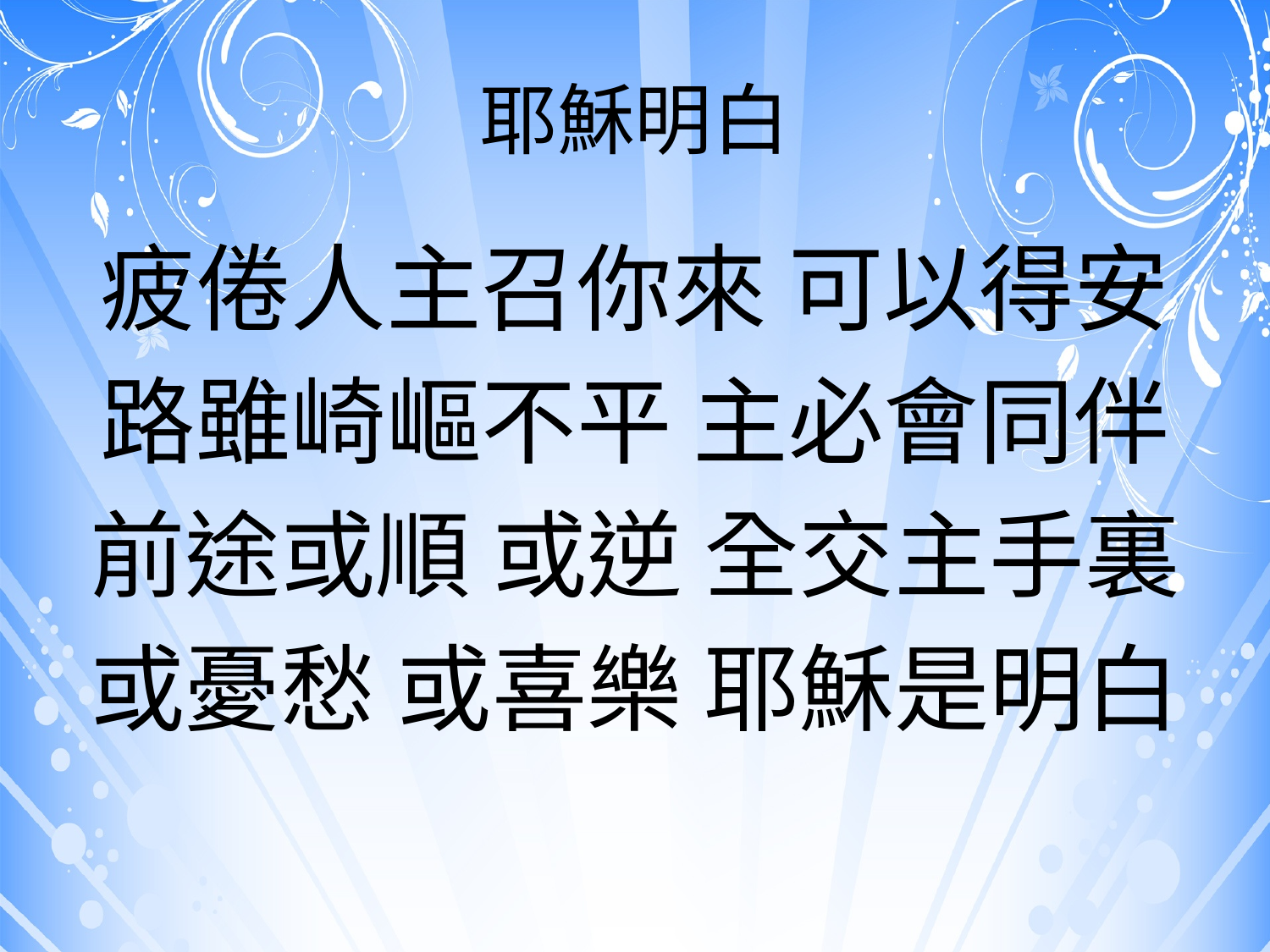

# 耶穌明白
疲倦人主召你來 可以得安
路雖崎嶇不平 主必會同伴
前途或順 或逆 全交主手裏
或憂愁 或喜樂 耶穌是明白